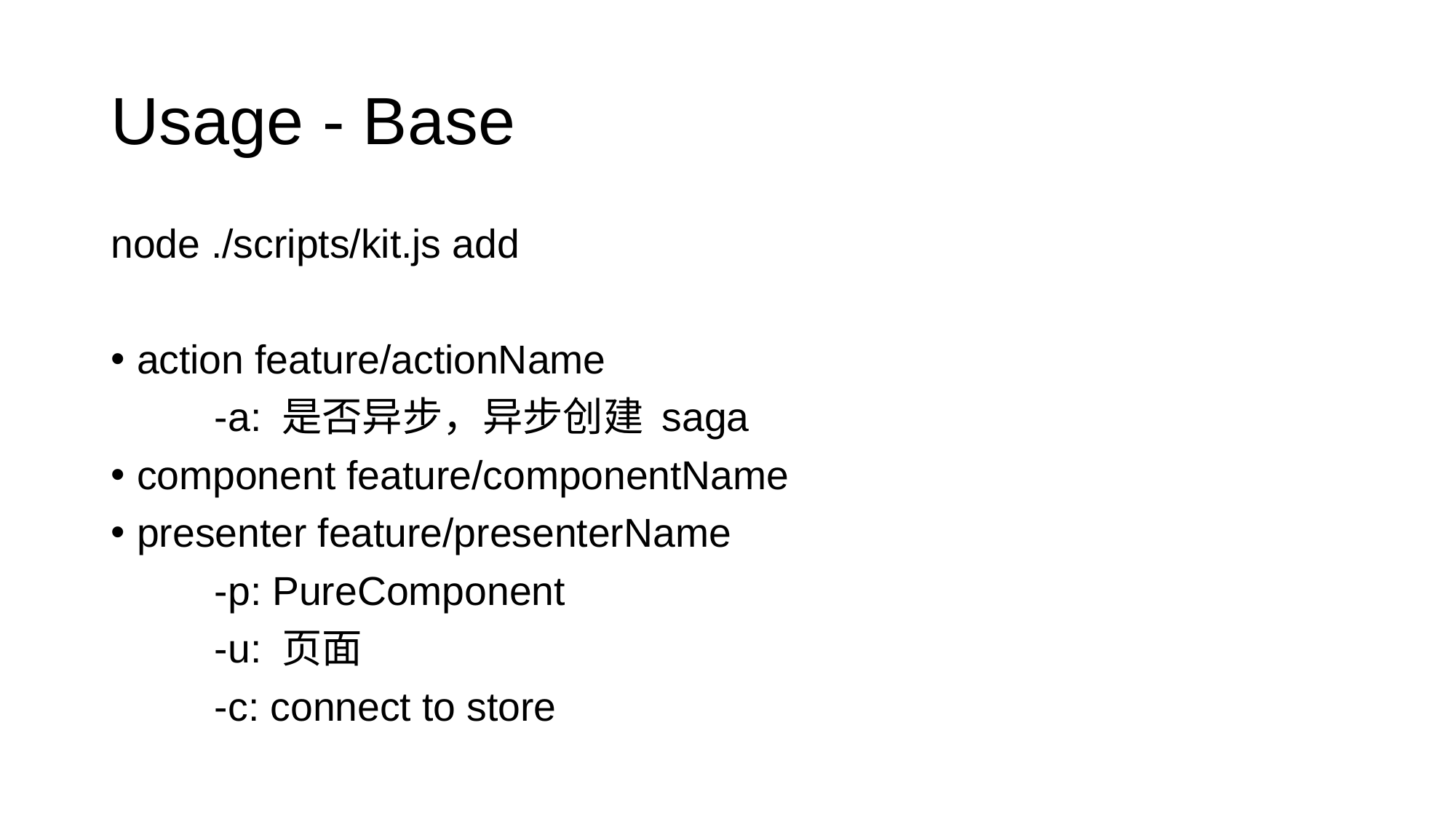

# Usage - Base
node ./scripts/kit.js add

action feature/actionName
	-a: 是否异步，异步创建 saga
component feature/componentName
presenter feature/presenterName
	-p: PureComponent
	-u: 页面
	-c: connect to store